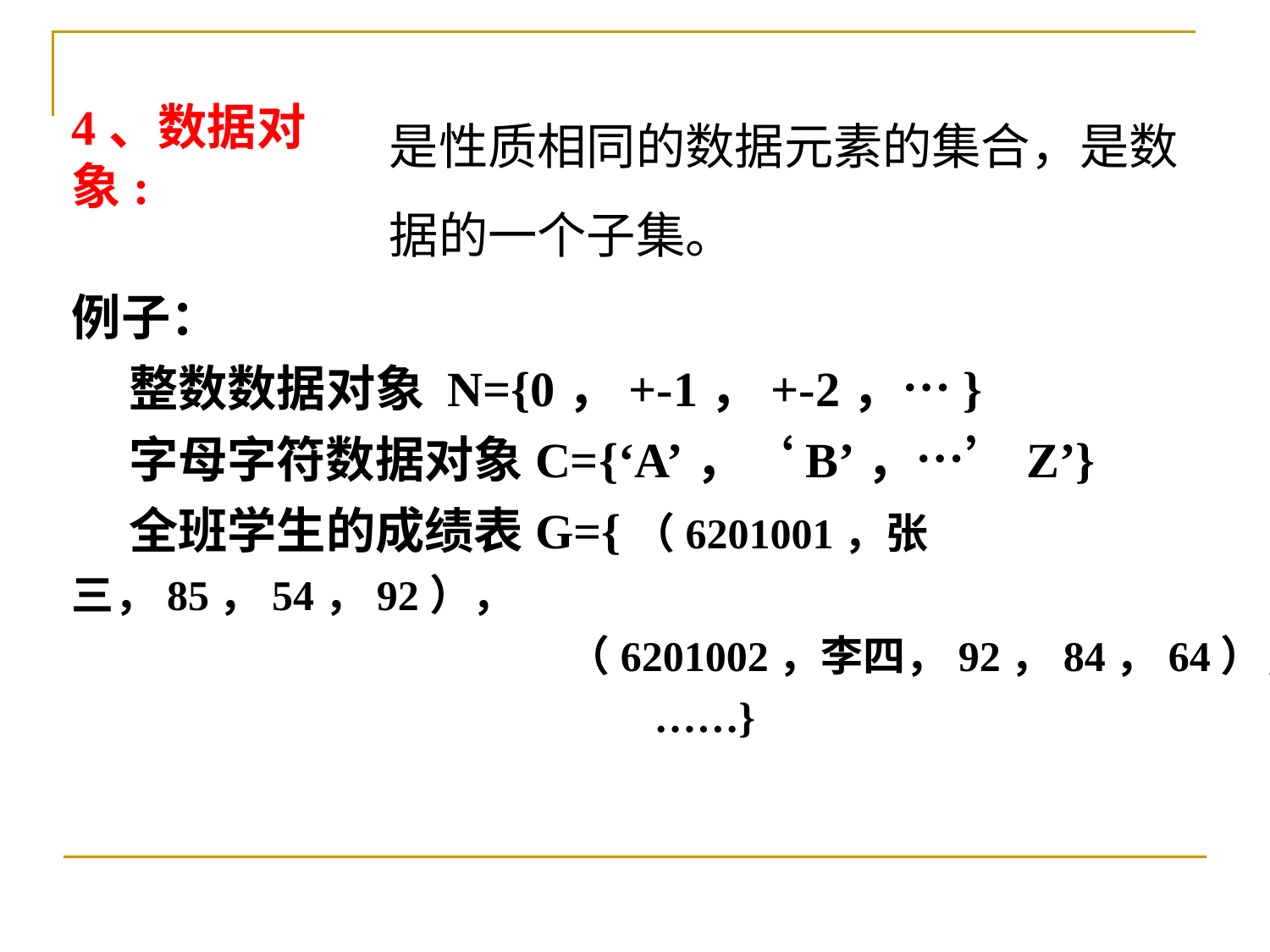

是性质相同的数据元素的集合，是数据的一个子集。
4、数据对象:
例子：
    整数数据对象 N={0，+-1，+-2，…}
    字母字符数据对象C={‘A’，‘B’，…’Z’}
    全班学生的成绩表G={（6201001，张三，85，54，92），
                                                   （6201002，李四，92，84，64），
                                                       ……}